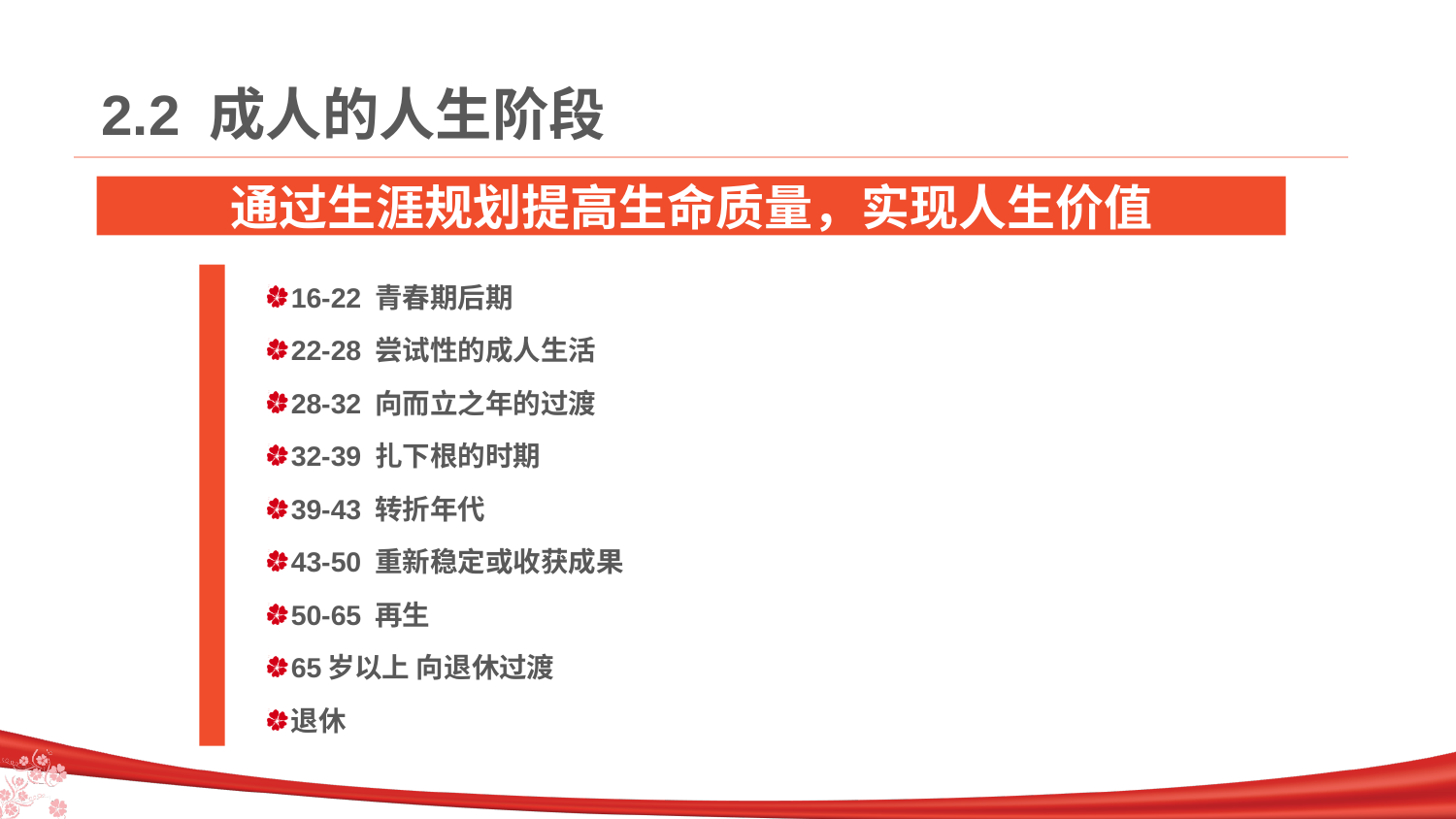

# 2.2 成人的人生阶段
通过生涯规划提高生命质量，实现人生价值

16-22 青春期后期
22-28 尝试性的成人生活
28-32 向而立之年的过渡
32-39 扎下根的时期
39-43 转折年代
43-50 重新稳定或收获成果
50-65 再生
65岁以上 向退休过渡
退休